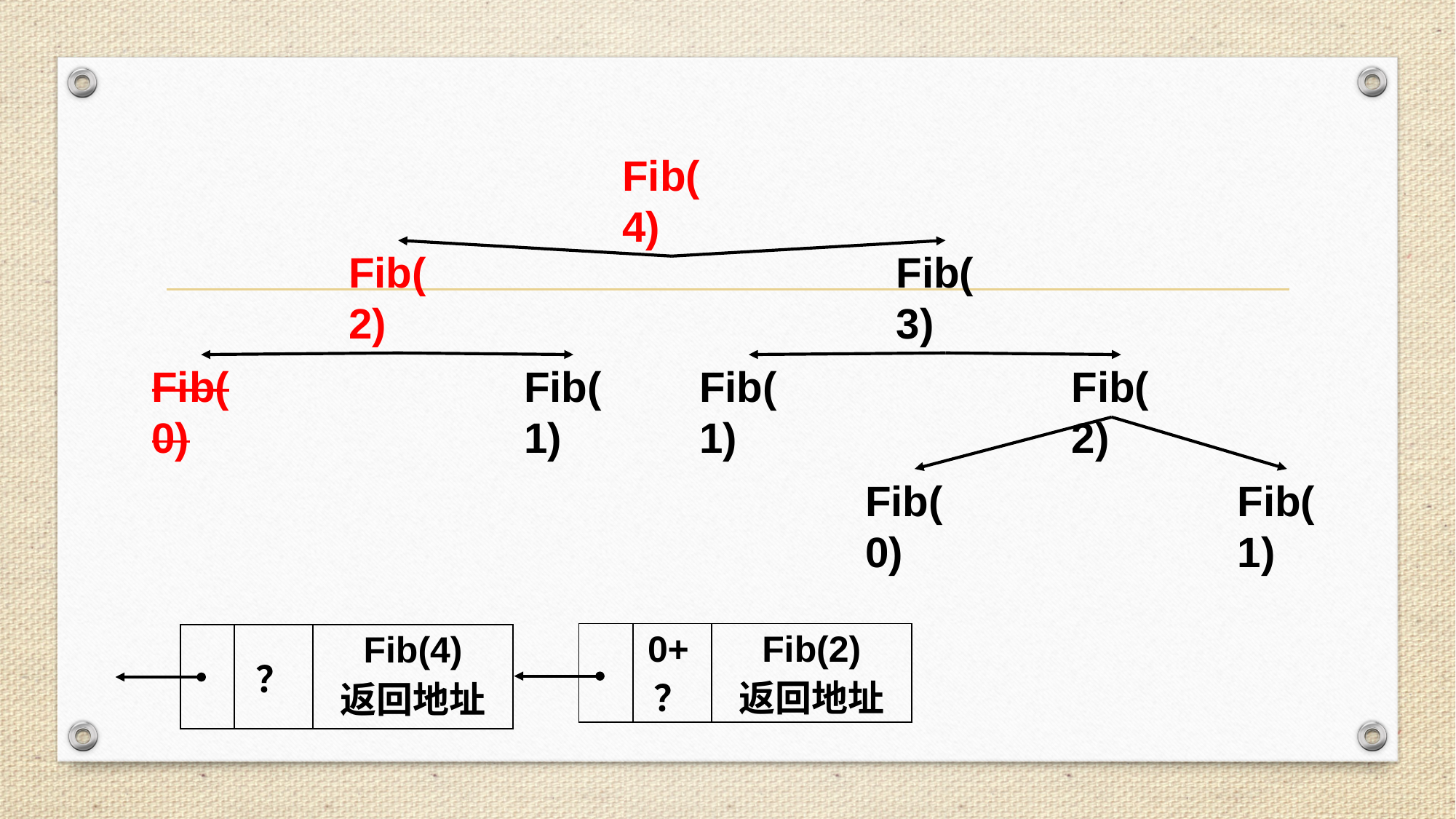

Fib(4)
Fib(2)
Fib(3)
Fib(0)
Fib(1)
Fib(1)
Fib(2)
Fib(0)
Fib(1)
|  | 0+？ | Fib(2) 返回地址 |
| --- | --- | --- |
|  | ？ | Fib(4) 返回地址 |
| --- | --- | --- |